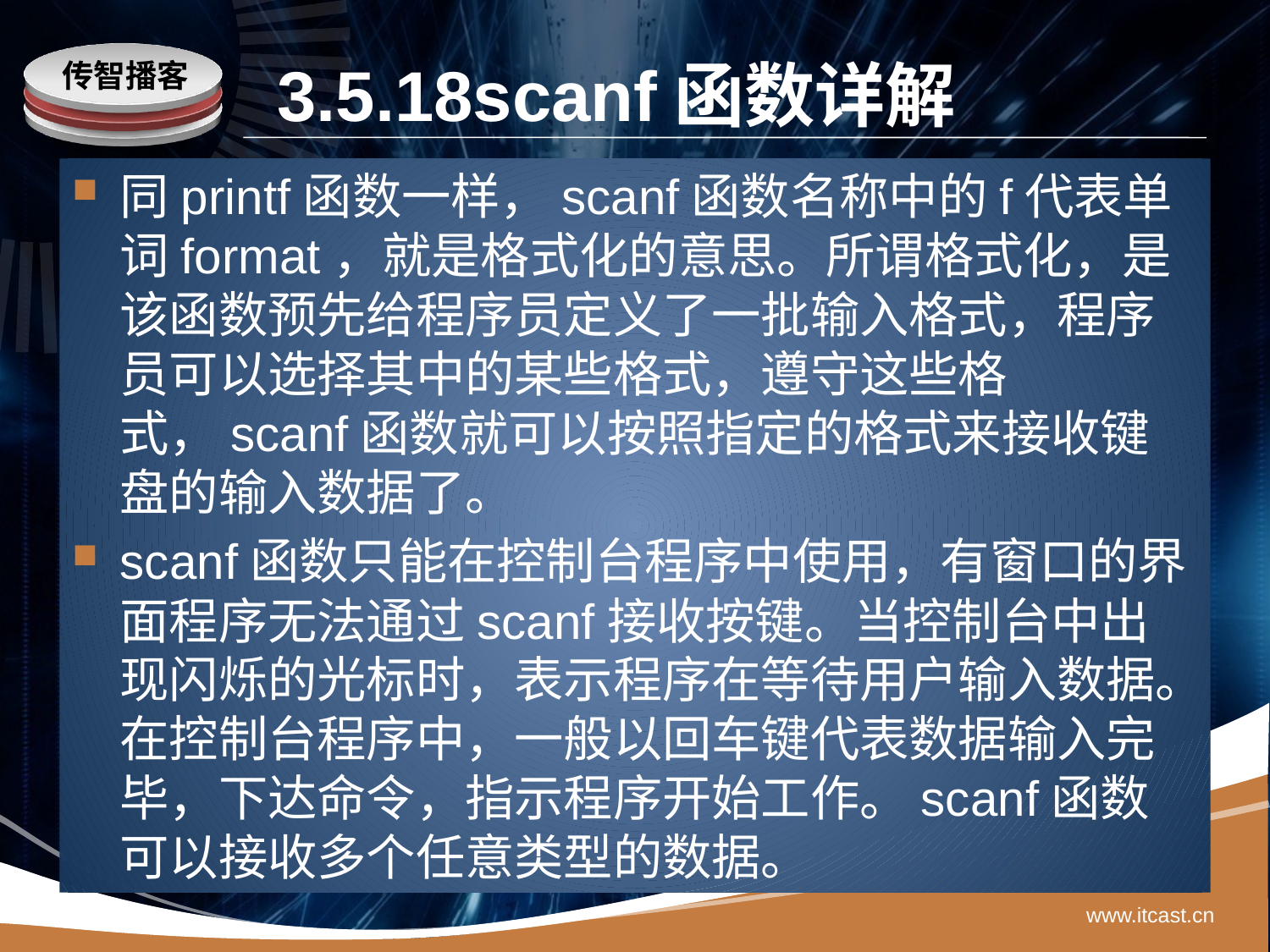

# 3.5.18scanf函数详解
同printf函数一样，scanf函数名称中的f代表单词format，就是格式化的意思。所谓格式化，是该函数预先给程序员定义了一批输入格式，程序员可以选择其中的某些格式，遵守这些格式，scanf函数就可以按照指定的格式来接收键盘的输入数据了。
scanf函数只能在控制台程序中使用，有窗口的界面程序无法通过scanf接收按键。当控制台中出现闪烁的光标时，表示程序在等待用户输入数据。在控制台程序中，一般以回车键代表数据输入完毕，下达命令，指示程序开始工作。scanf函数可以接收多个任意类型的数据。

www.itcast.cn